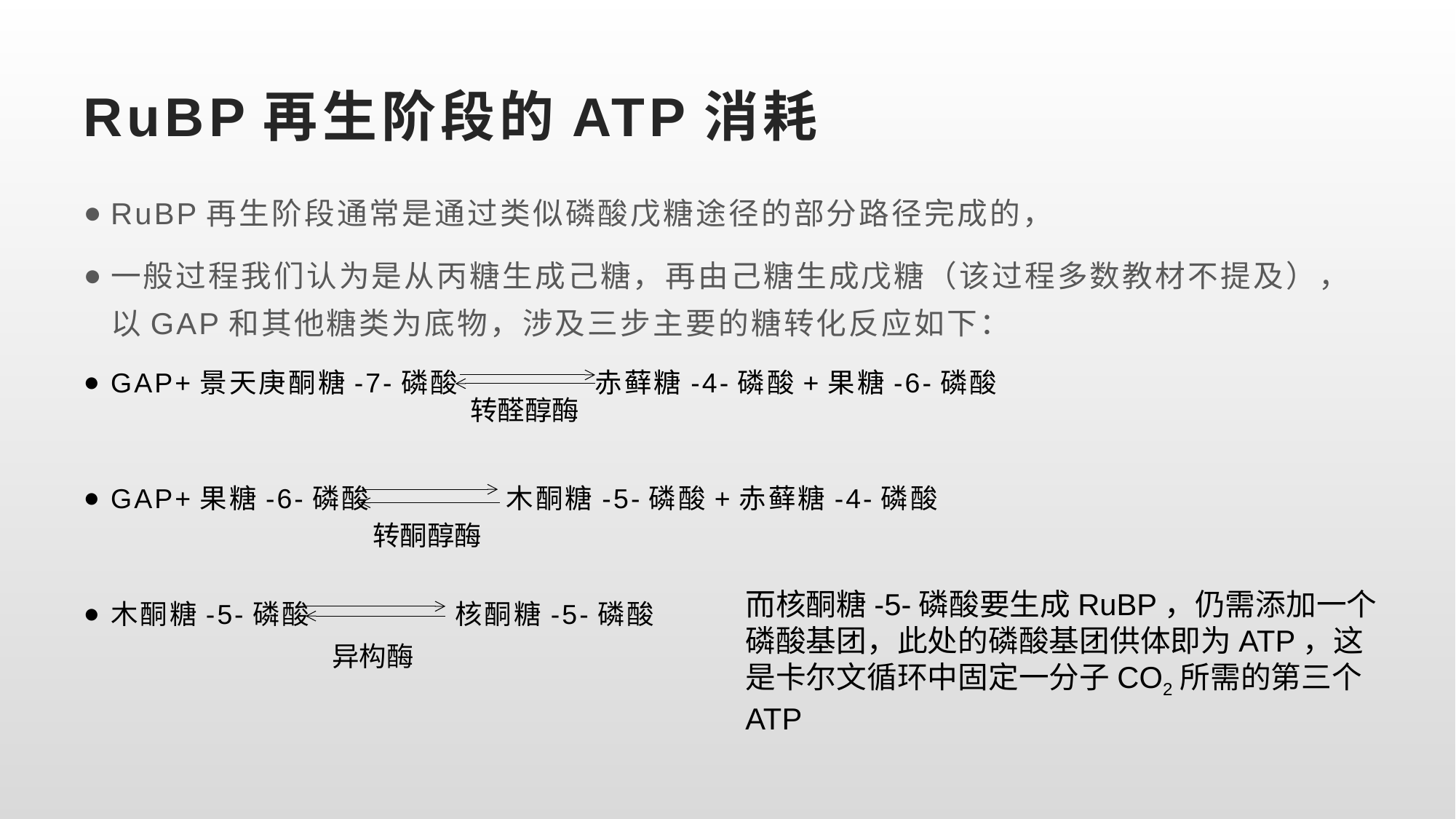

# RuBP再生阶段的ATP消耗
RuBP再生阶段通常是通过类似磷酸戊糖途径的部分路径完成的，
一般过程我们认为是从丙糖生成己糖，再由己糖生成戊糖（该过程多数教材不提及），以GAP和其他糖类为底物，涉及三步主要的糖转化反应如下：
GAP+景天庚酮糖-7-磷酸                赤藓糖-4-磷酸+果糖-6-磷酸

GAP+果糖-6-磷酸                木酮糖-5-磷酸+赤藓糖-4-磷酸

木酮糖-5-磷酸                 核酮糖-5-磷酸
转醛醇酶
转酮醇酶
而核酮糖-5-磷酸要生成RuBP，仍需添加一个磷酸基团，此处的磷酸基团供体即为ATP，这是卡尔文循环中固定一分子CO2所需的第三个ATP
异构酶